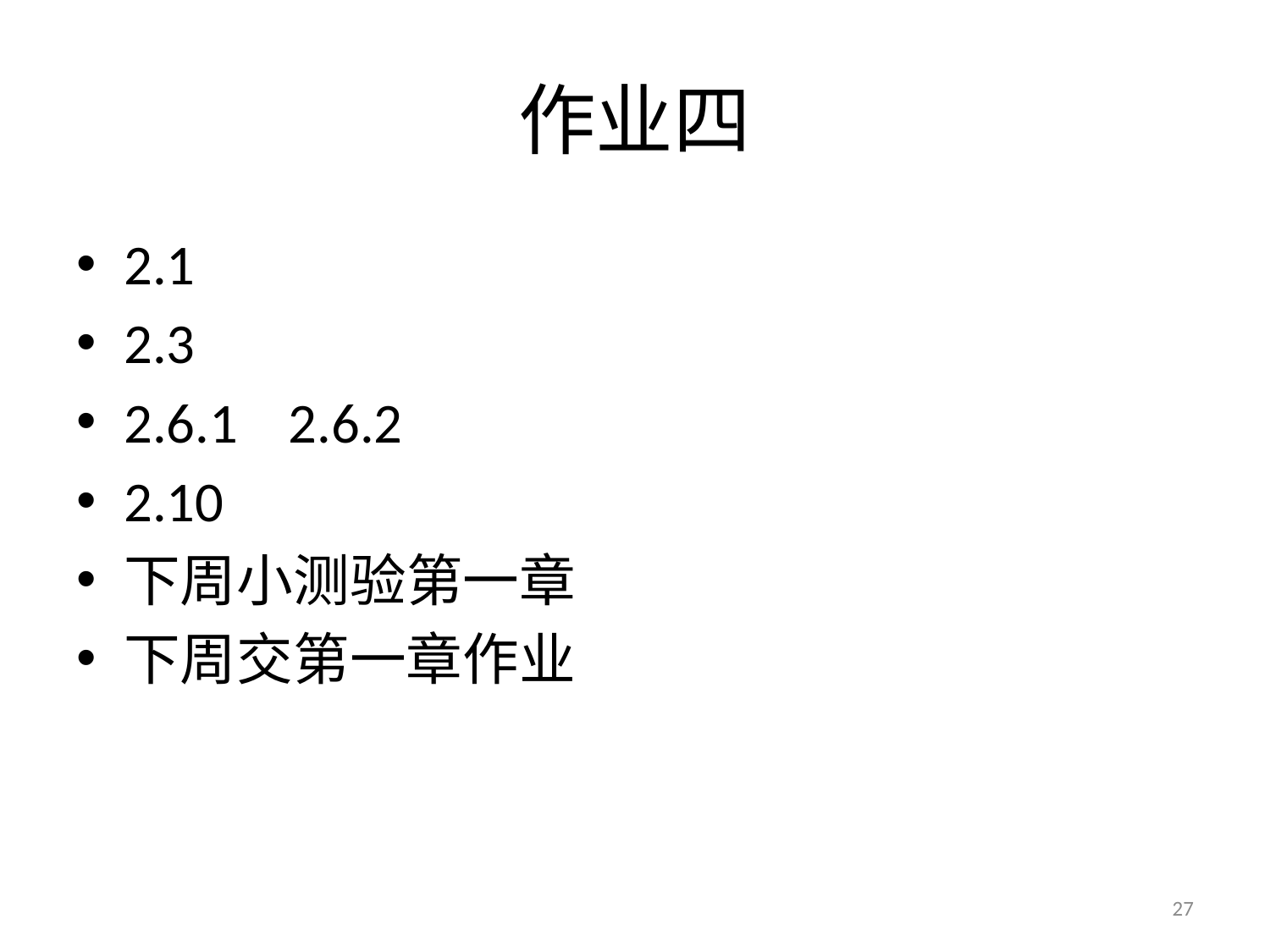

# 作业四
2.1
2.3
2.6.1    2.6.2
2.10
下周小测验第一章
下周交第一章作业
27